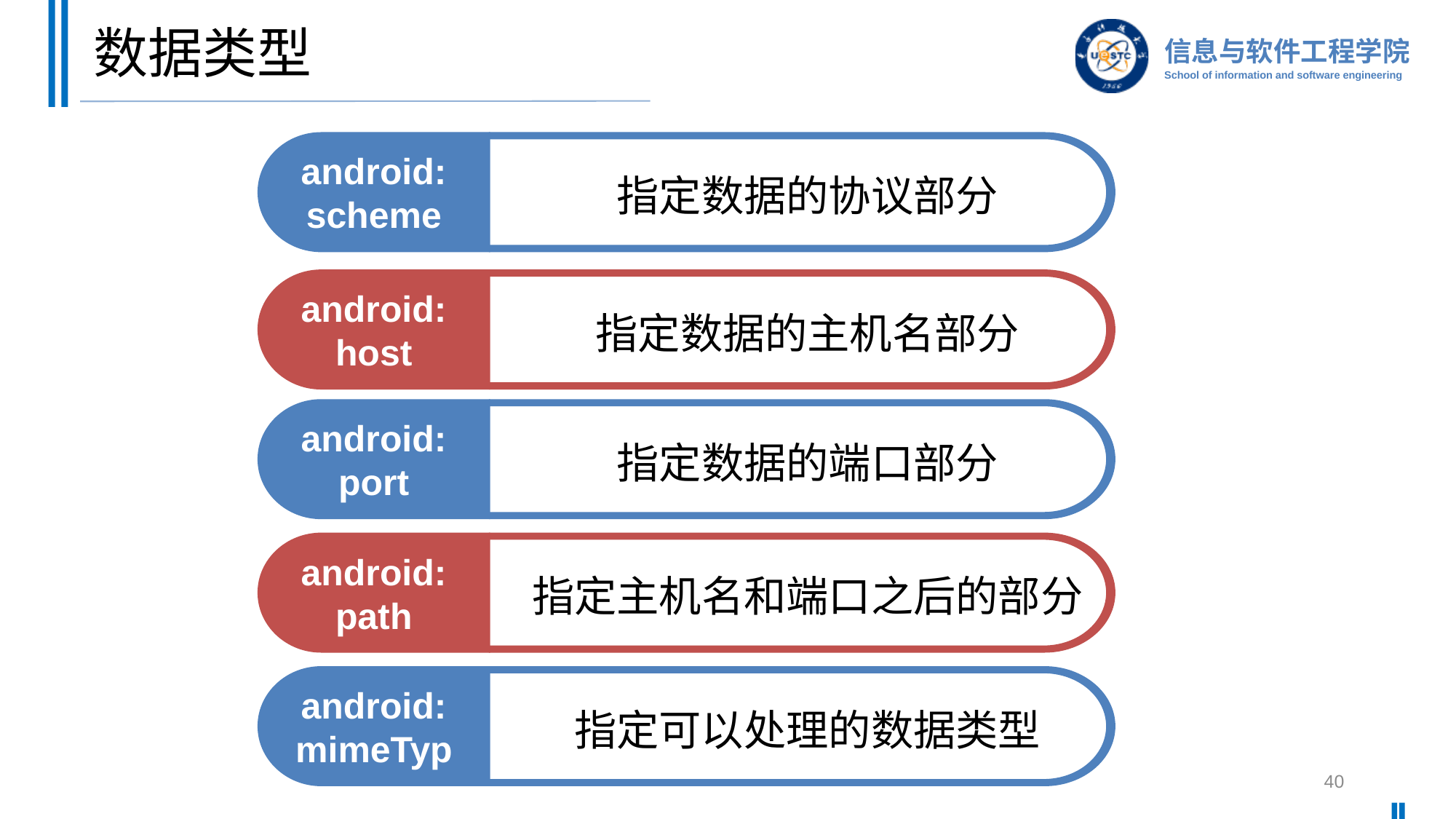

# 数据类型
android:
scheme
指定数据的协议部分
android:
host
指定数据的主机名部分
android:
port
指定数据的端口部分
android:
path
指定主机名和端口之后的部分
android:
mimeTyp
指定可以处理的数据类型
40